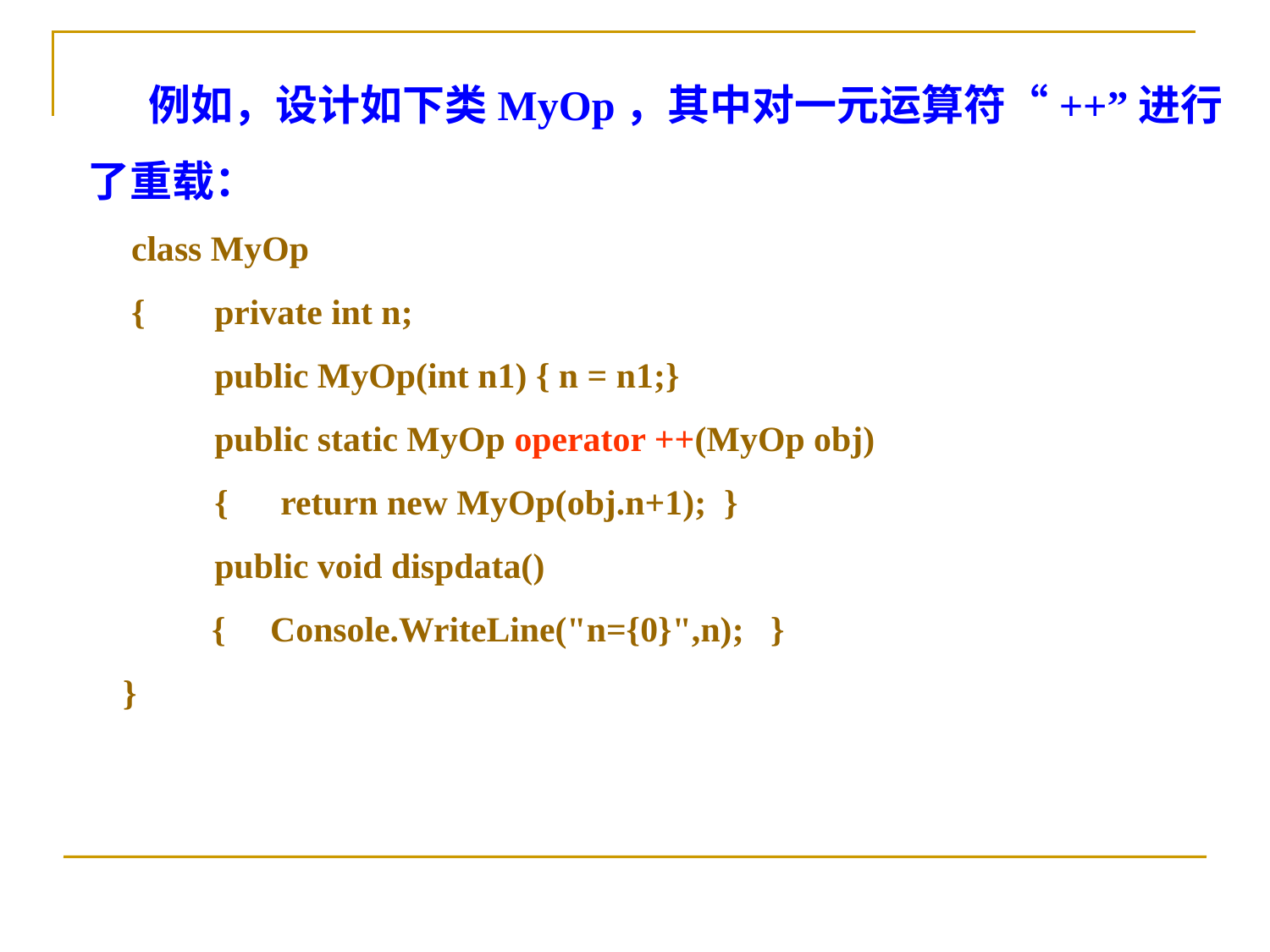

例如，设计如下类MyOp，其中对一元运算符“++”进行了重载：
　class MyOp
　{	private int n;
    	public MyOp(int n1) { n = n1;}
    	public static MyOp operator ++(MyOp obj)
    	{　return new MyOp(obj.n+1);  }
    	public void dispdata()
              {     Console.WriteLine("n={0}",n);   }
    }